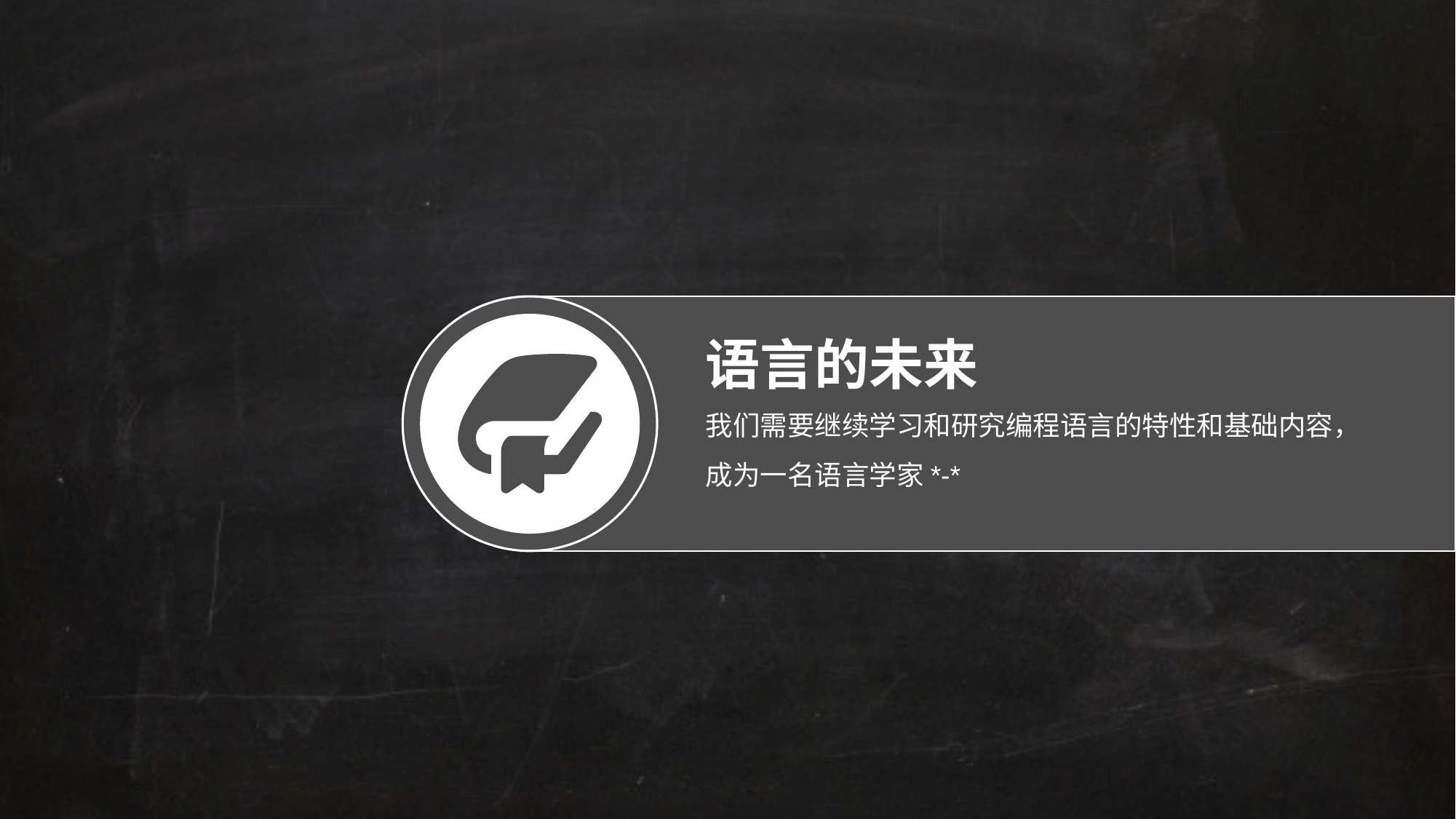

语言的未来

我们需要继续学习和研究编程语言的特性和基础内容，成为一名语言学家*-*